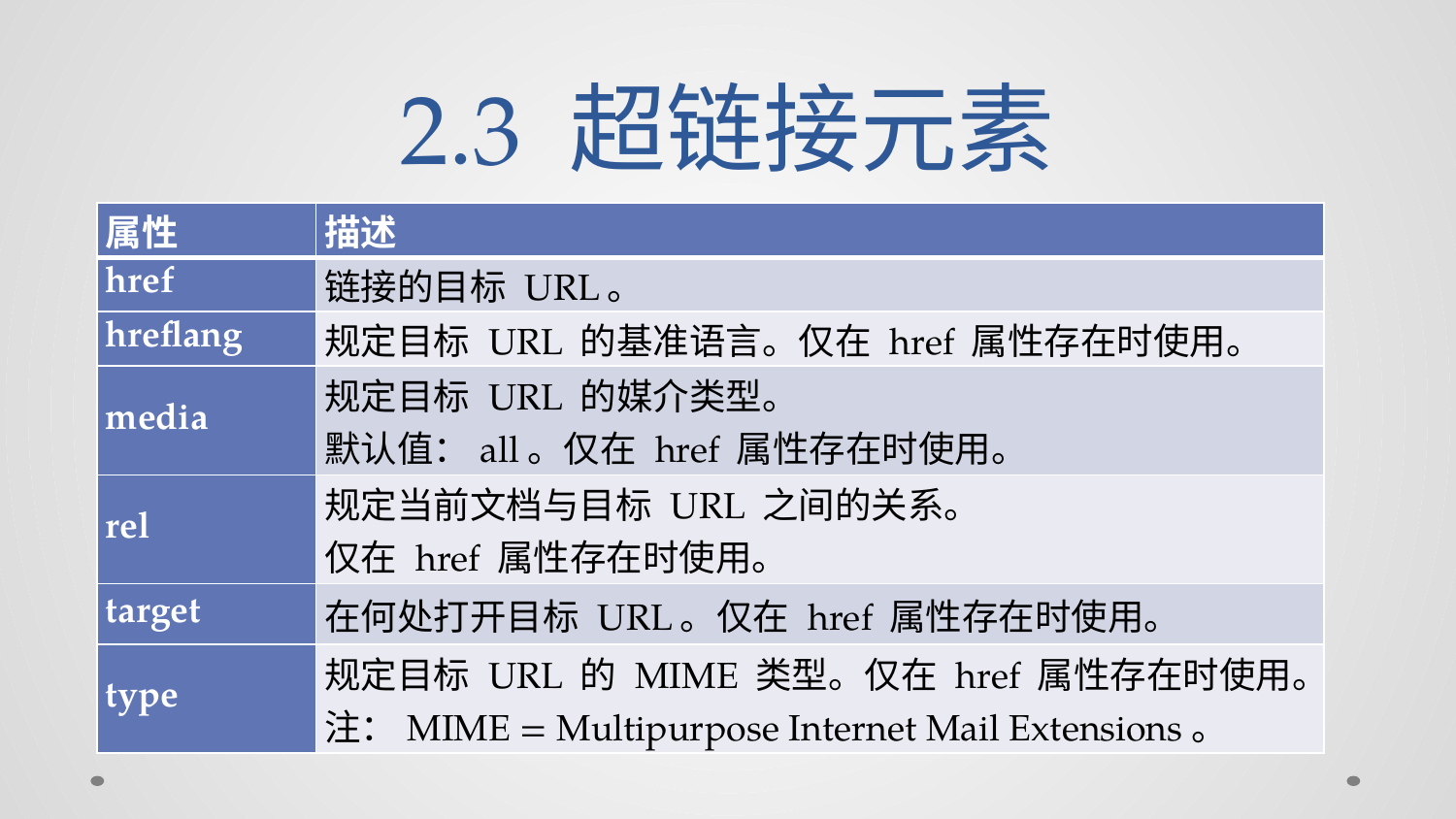

# 2.3 超链接元素
| 属性 | 描述 |
| --- | --- |
| href | 链接的目标 URL。 |
| hreflang | 规定目标 URL 的基准语言。仅在 href 属性存在时使用。 |
| media | 规定目标 URL 的媒介类型。 默认值：all。仅在 href 属性存在时使用。 |
| rel | 规定当前文档与目标 URL 之间的关系。 仅在 href 属性存在时使用。 |
| target | 在何处打开目标 URL。仅在 href 属性存在时使用。 |
| type | 规定目标 URL 的 MIME 类型。仅在 href 属性存在时使用。 注：MIME = Multipurpose Internet Mail Extensions。 |